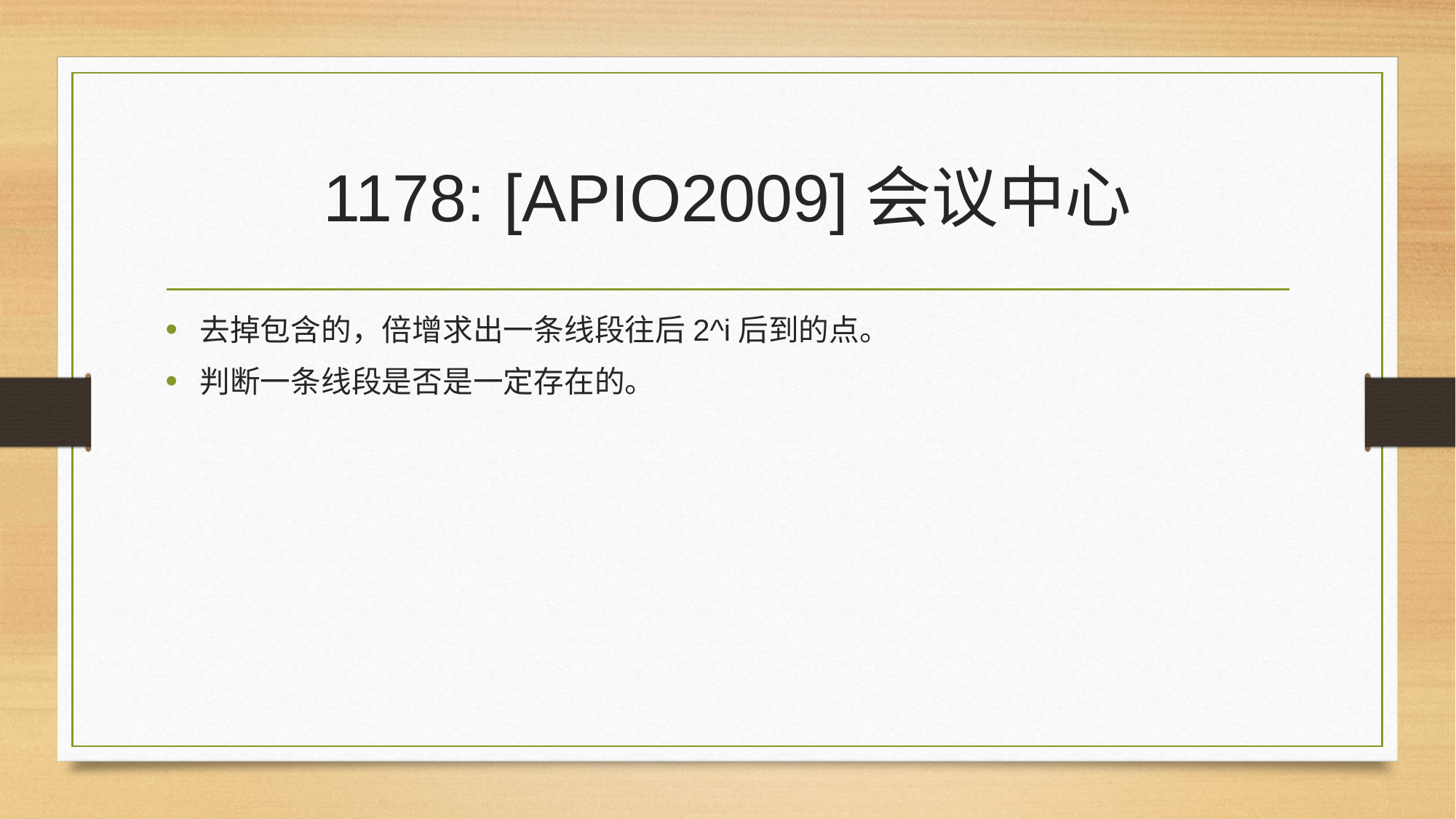

# 1178: [APIO2009]会议中心
去掉包含的，倍增求出一条线段往后2^i后到的点。
判断一条线段是否是一定存在的。